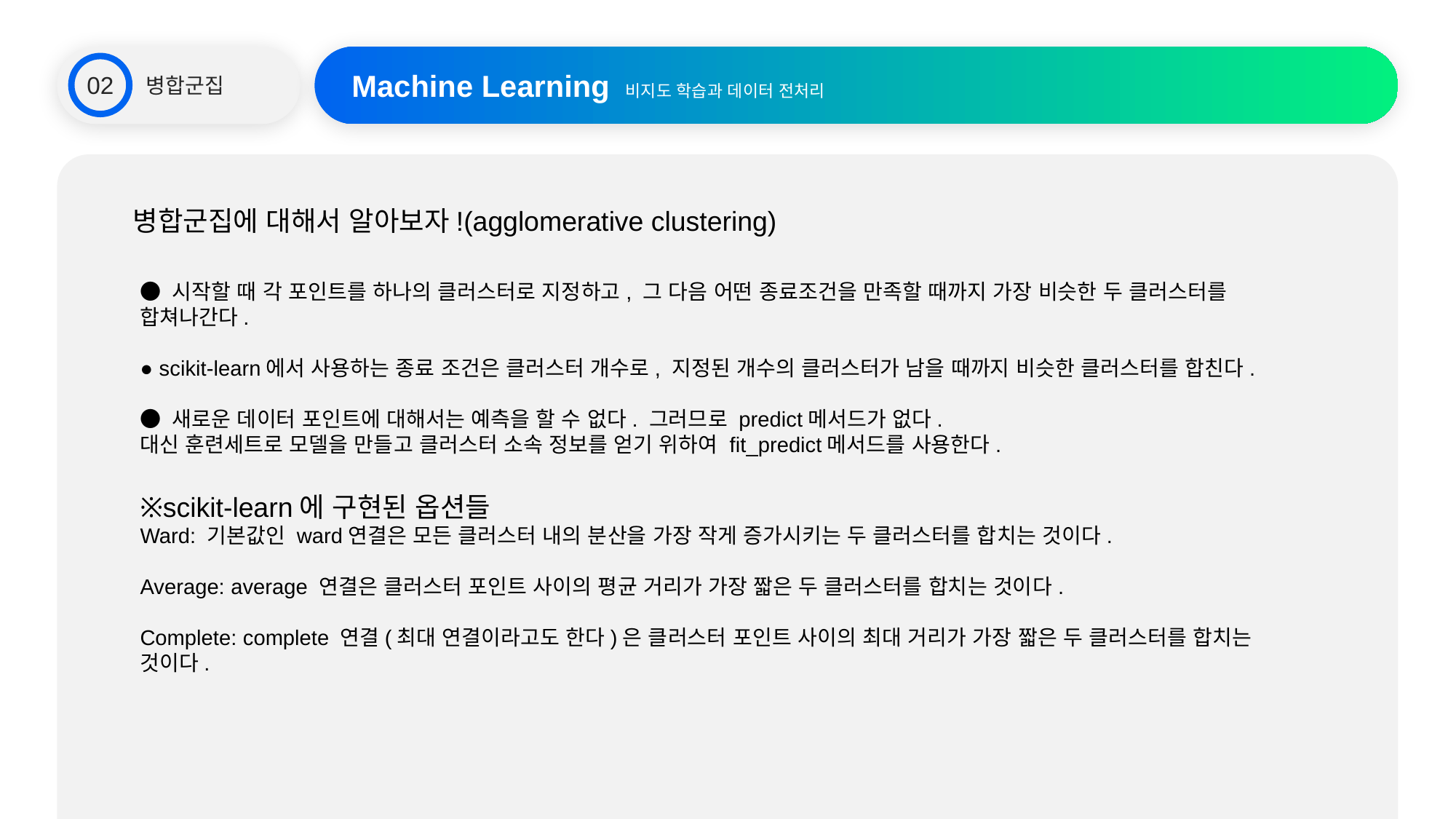

병합군집
Machine Learning 비지도 학습과 데이터 전처리
02

병합군집에 대해서 알아보자!(agglomerative clustering)
● 시작할 때 각 포인트를 하나의 클러스터로 지정하고, 그 다음 어떤 종료조건을 만족할 때까지 가장 비슷한 두 클러스터를 합쳐나간다.

● scikit-learn에서 사용하는 종료 조건은 클러스터 개수로, 지정된 개수의 클러스터가 남을 때까지 비슷한 클러스터를 합친다.

● 새로운 데이터 포인트에 대해서는 예측을 할 수 없다. 그러므로 predict메서드가 없다.
대신 훈련세트로 모델을 만들고 클러스터 소속 정보를 얻기 위하여 fit_predict메서드를 사용한다.

※scikit-learn에 구현된 옵션들
Ward: 기본값인 ward연결은 모든 클러스터 내의 분산을 가장 작게 증가시키는 두 클러스터를 합치는 것이다.

Average: average 연결은 클러스터 포인트 사이의 평균 거리가 가장 짧은 두 클러스터를 합치는 것이다.

Complete: complete 연결(최대 연결이라고도 한다)은 클러스터 포인트 사이의 최대 거리가 가장 짧은 두 클러스터를 합치는 것이다.